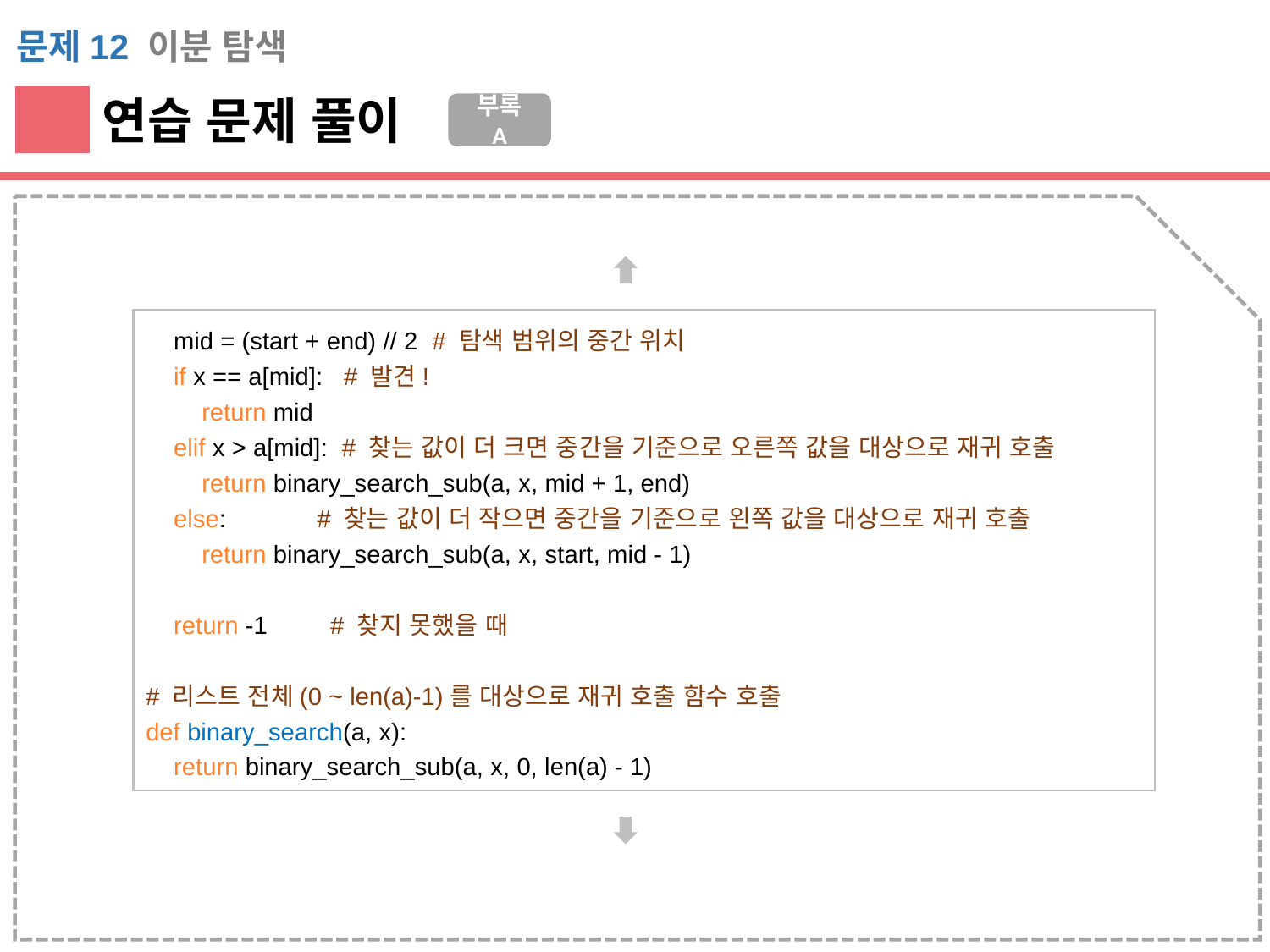

문제12 이분 탐색
연습 문제 풀이

부록 A

    mid = (start + end) // 2  # 탐색 범위의 중간 위치
    if x == a[mid]:   # 발견!
        return mid
    elif x > a[mid]:  # 찾는 값이 더 크면 중간을 기준으로 오른쪽 값을 대상으로 재귀 호출
        return binary_search_sub(a, x, mid + 1, end)
    else:             # 찾는 값이 더 작으면 중간을 기준으로 왼쪽 값을 대상으로 재귀 호출
        return binary_search_sub(a, x, start, mid - 1)

    return -1         # 찾지 못했을 때

# 리스트 전체(0 ~ len(a)-1)를 대상으로 재귀 호출 함수 호출
def binary_search(a, x):
    return binary_search_sub(a, x, 0, len(a) - 1)